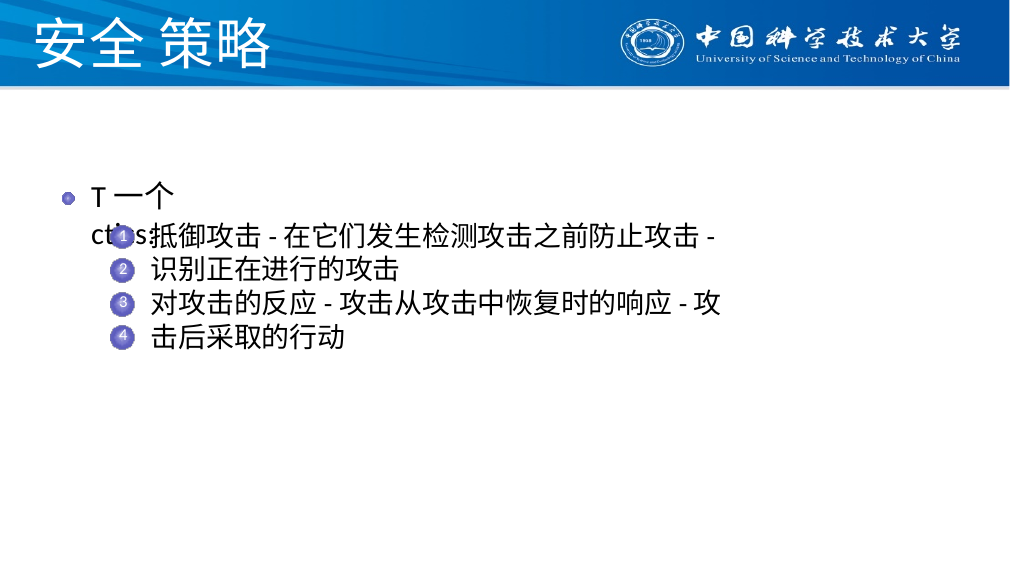

# 安全 策略
T一个ctics:

抵御攻击-在它们发生检测攻击之前防止攻击-识别正在进行的攻击
对攻击的反应-攻击从攻击中恢复时的响应-攻击后采取的行动

1

2

3

4